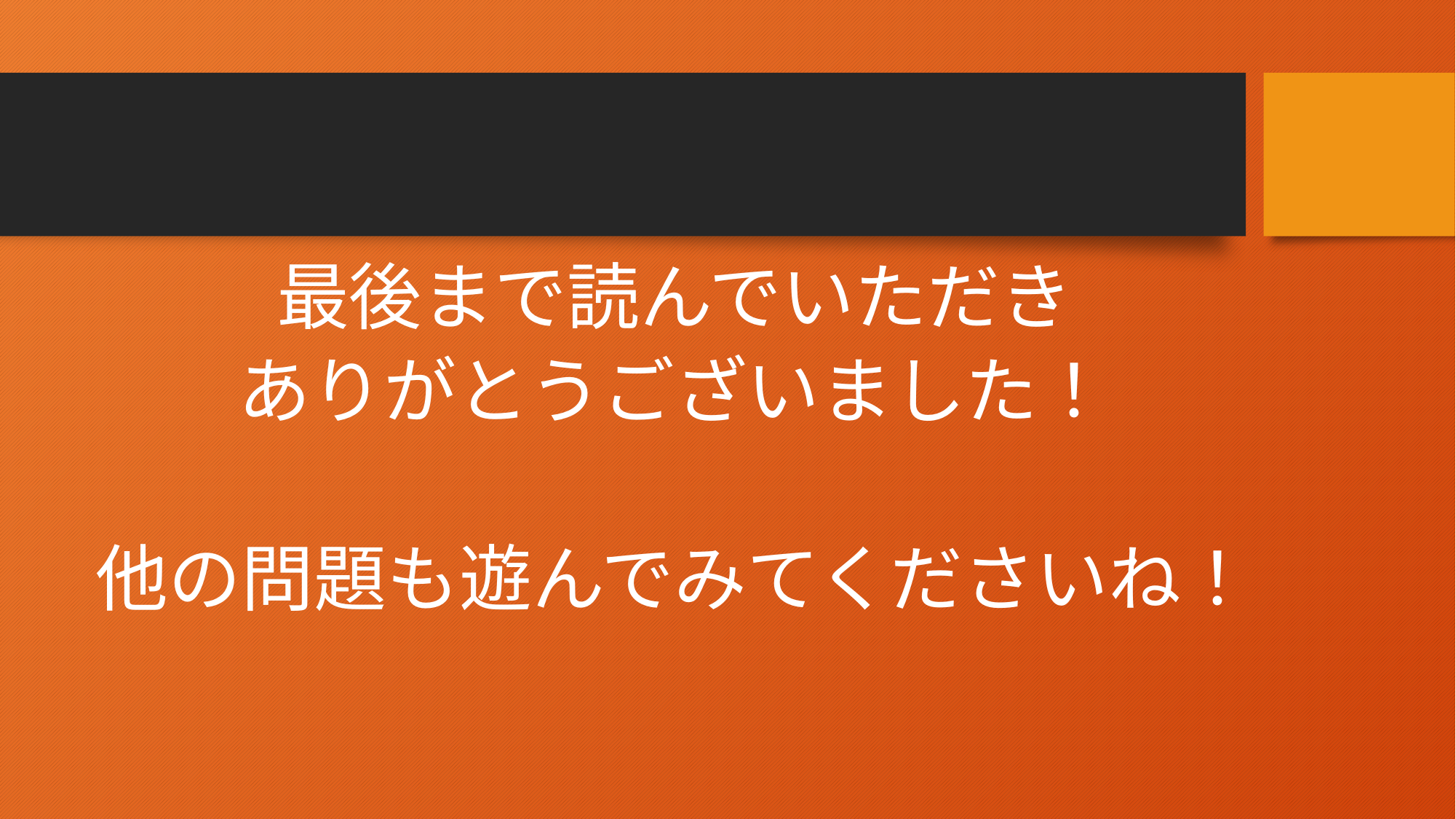

最後まで読んでいただき
ありがとうございました！

他の問題も遊んでみてくださいね！